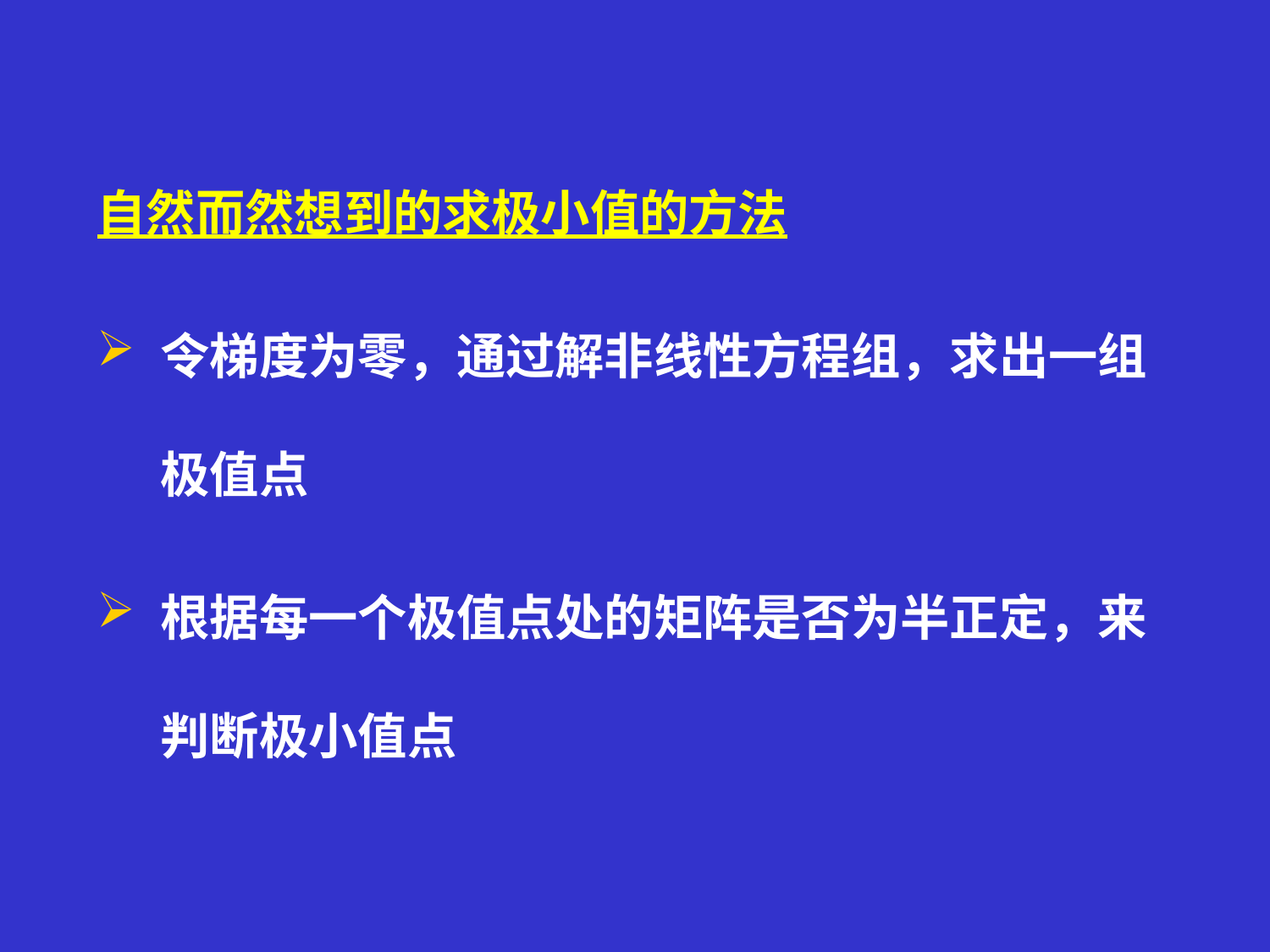

自然而然想到的求极小值的方法
令梯度为零，通过解非线性方程组，求出一组极值点
根据每一个极值点处的矩阵是否为半正定，来判断极小值点